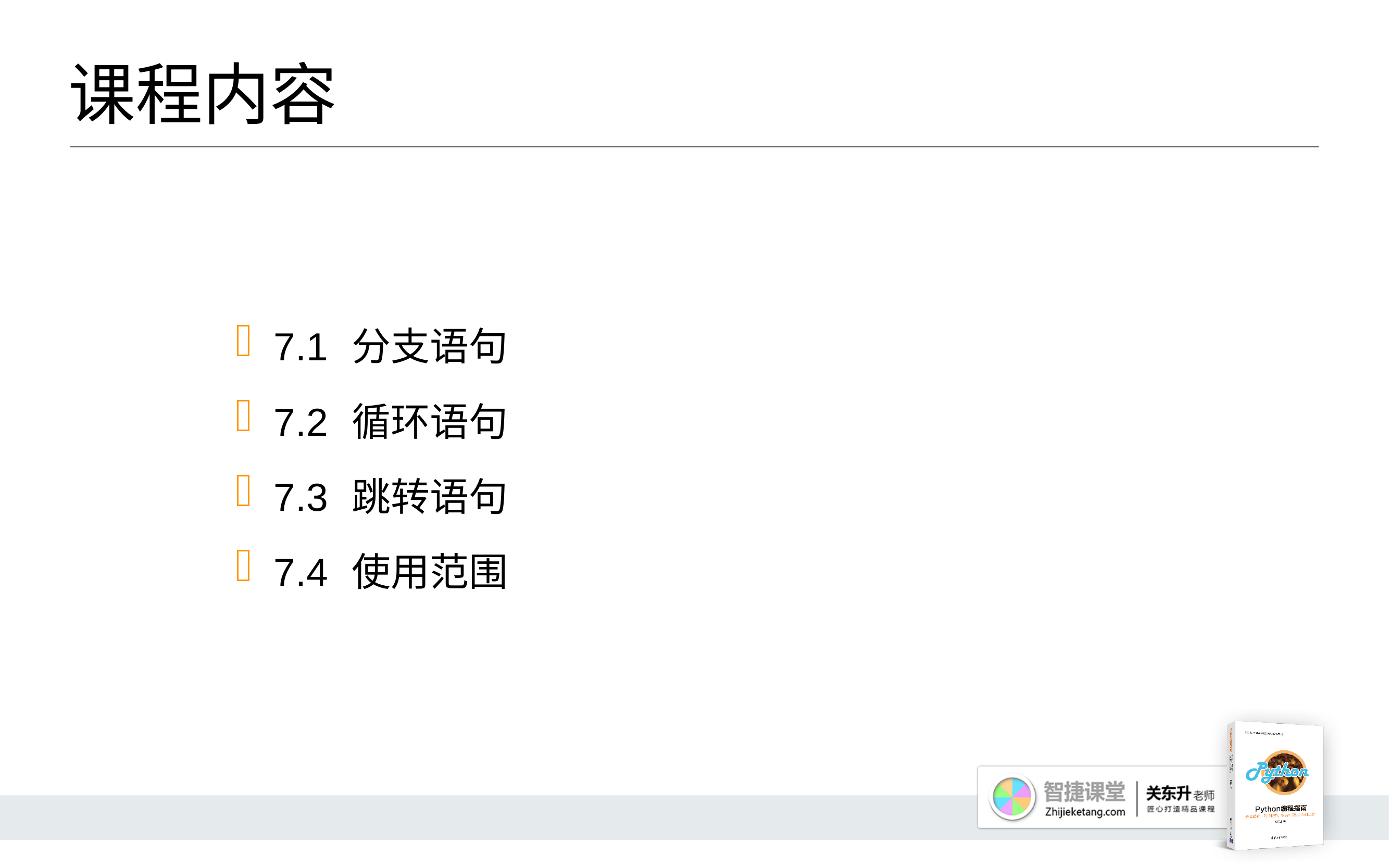

# 课程内容
7.1 	分支语句
7.2 	循环语句
7.3 	跳转语句
7.4 	使用范围